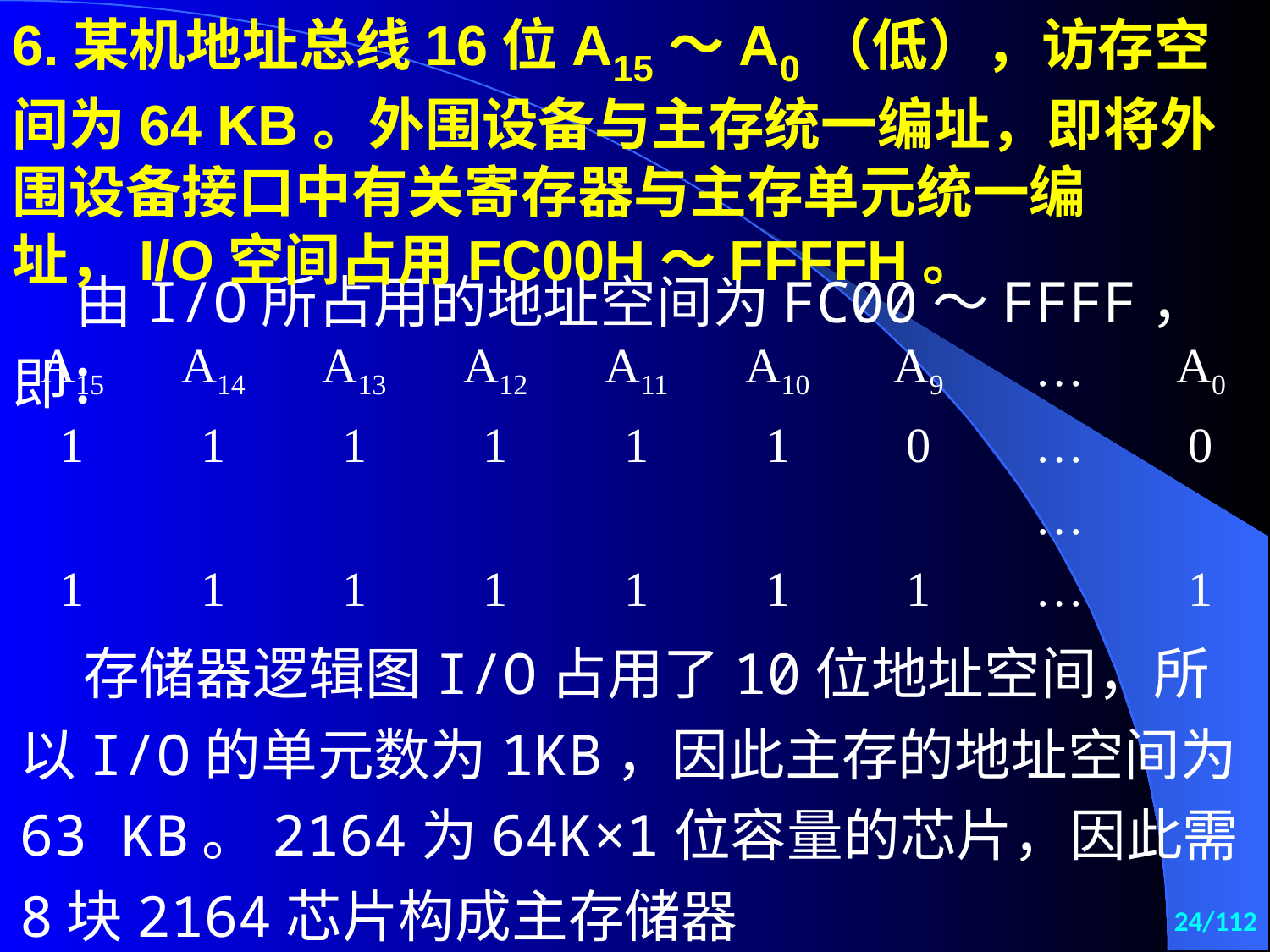

6.某机地址总线16位A15～A0（低），访存空间为64 KB。外围设备与主存统一编址，即将外围设备接口中有关寄存器与主存单元统一编址，I/O空间占用FC00H～FFFFH。
由I/O所占用的地址空间为FC00～FFFF，即：
| A15 | A14 | A13 | A12 | A11 | A10 | A9 | … | A0 |
| --- | --- | --- | --- | --- | --- | --- | --- | --- |
| 1 | 1 | 1 | 1 | 1 | 1 | 0 | … | 0 |
|  |  |  |  |  |  |  | … |  |
| 1 | 1 | 1 | 1 | 1 | 1 | 1 | … | 1 |
存储器逻辑图I/O占用了10位地址空间，所以I/O的单元数为1KB，因此主存的地址空间为63 KB。2164为64K×1位容量的芯片，因此需8块2164芯片构成主存储器
24/112